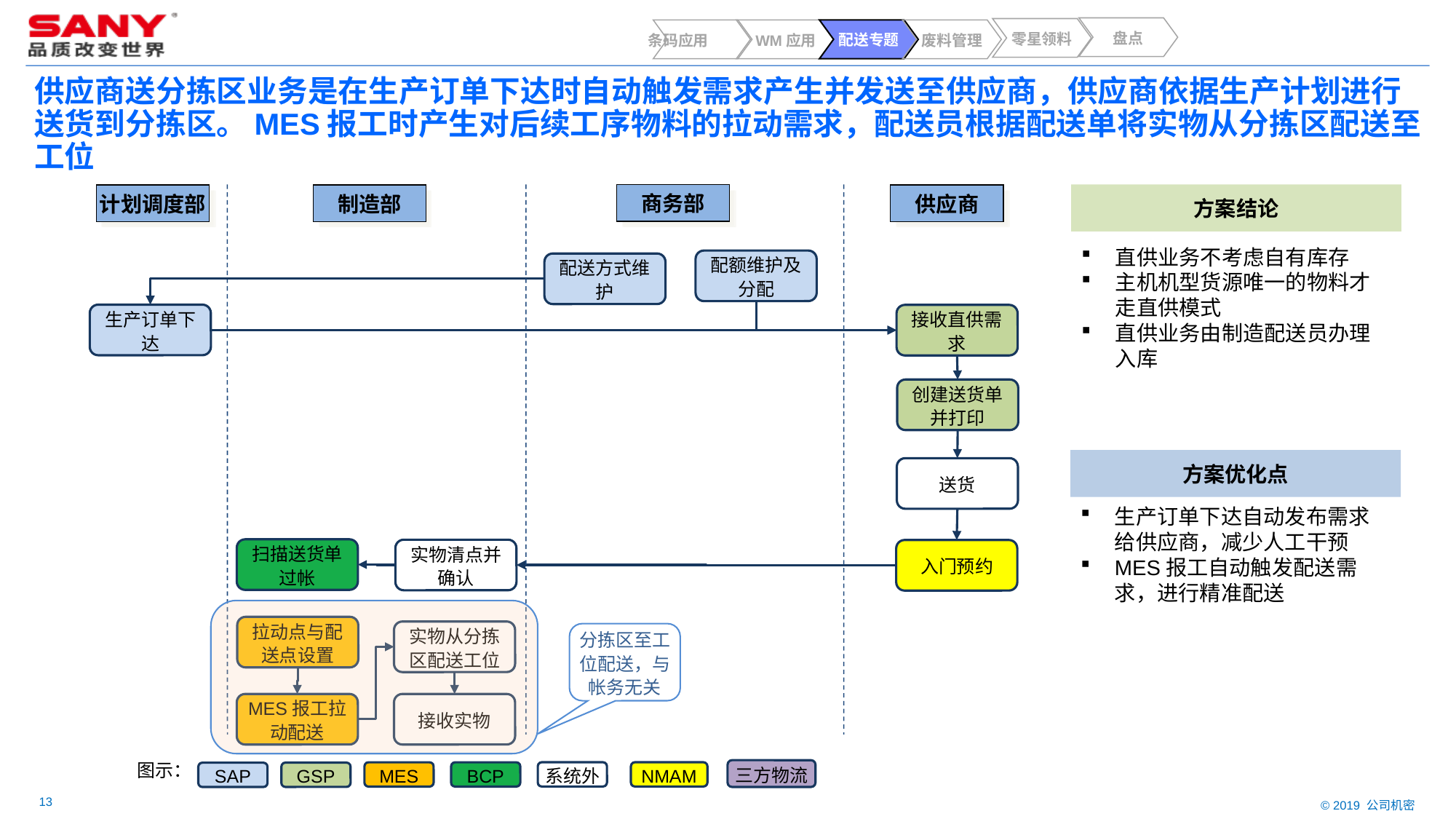

盘点
零星领料
条码应用
WM应用
配送专题
废料管理
# 供应商送分拣区业务是在生产订单下达时自动触发需求产生并发送至供应商，供应商依据生产计划进行送货到分拣区。MES报工时产生对后续工序物料的拉动需求，配送员根据配送单将实物从分拣区配送至工位
方案结论

商务部

计划调度部
制造部
供应商
直供业务不考虑自有库存
主机机型货源唯一的物料才走直供模式
直供业务由制造配送员办理入库
配额维护及分配
配送方式维护
生产订单下达
接收直供需求
创建送货单并打印
方案优化点
送货
生产订单下达自动发布需求给供应商，减少人工干预
MES报工自动触发配送需求，进行精准配送
扫描送货单过帐
实物清点并确认
入门预约

拉动点与配送点设置
实物从分拣区配送工位
分拣区至工位配送，与帐务无关
接收实物
MES报工拉动配送
图示：
三方物流
系统外
NMAM
MES
BCP
GSP
SAP